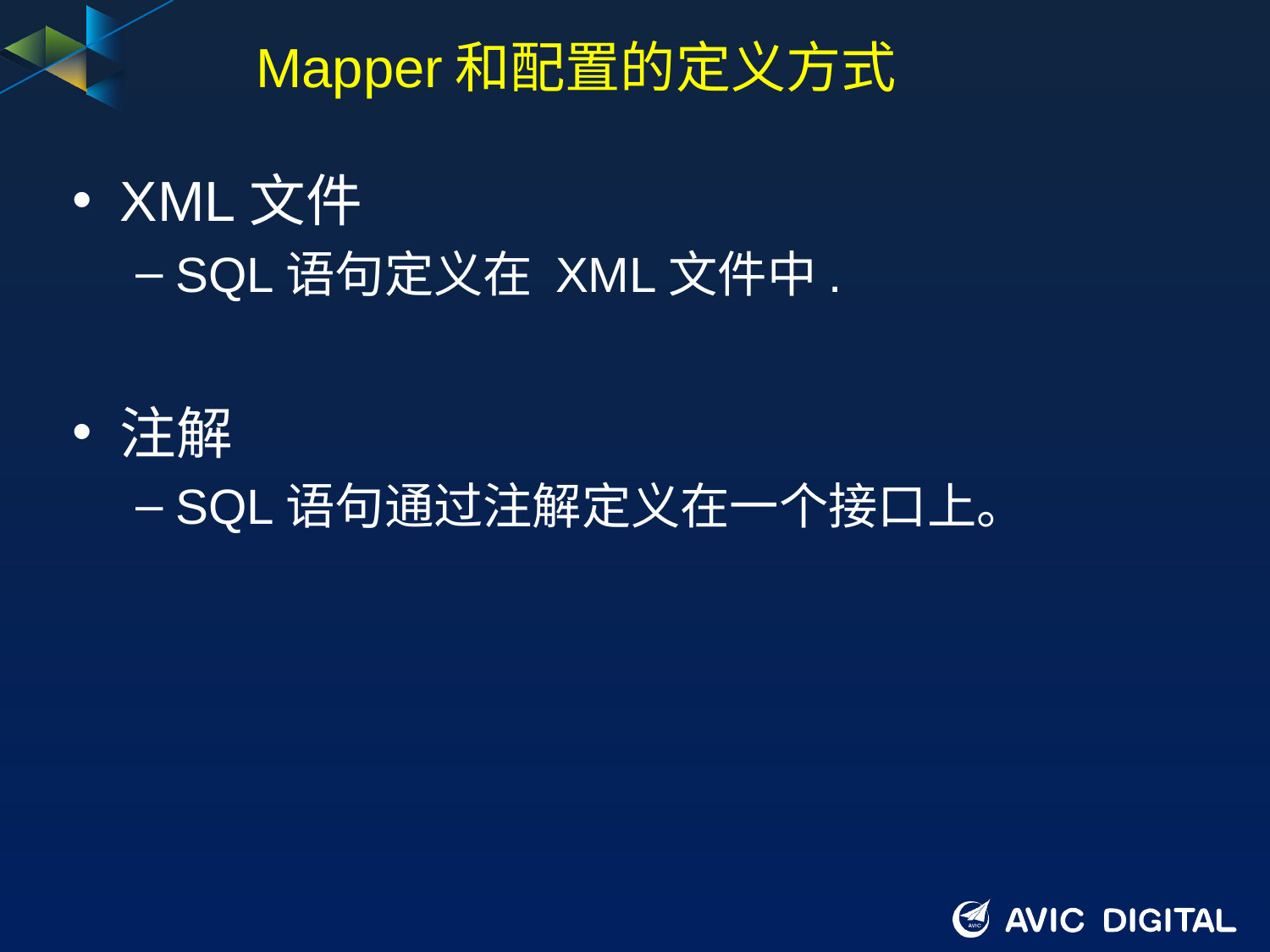

# Mapper和配置的定义方式
XML文件
SQL语句定义在 XML文件中.

注解
SQL语句通过注解定义在一个接口上。